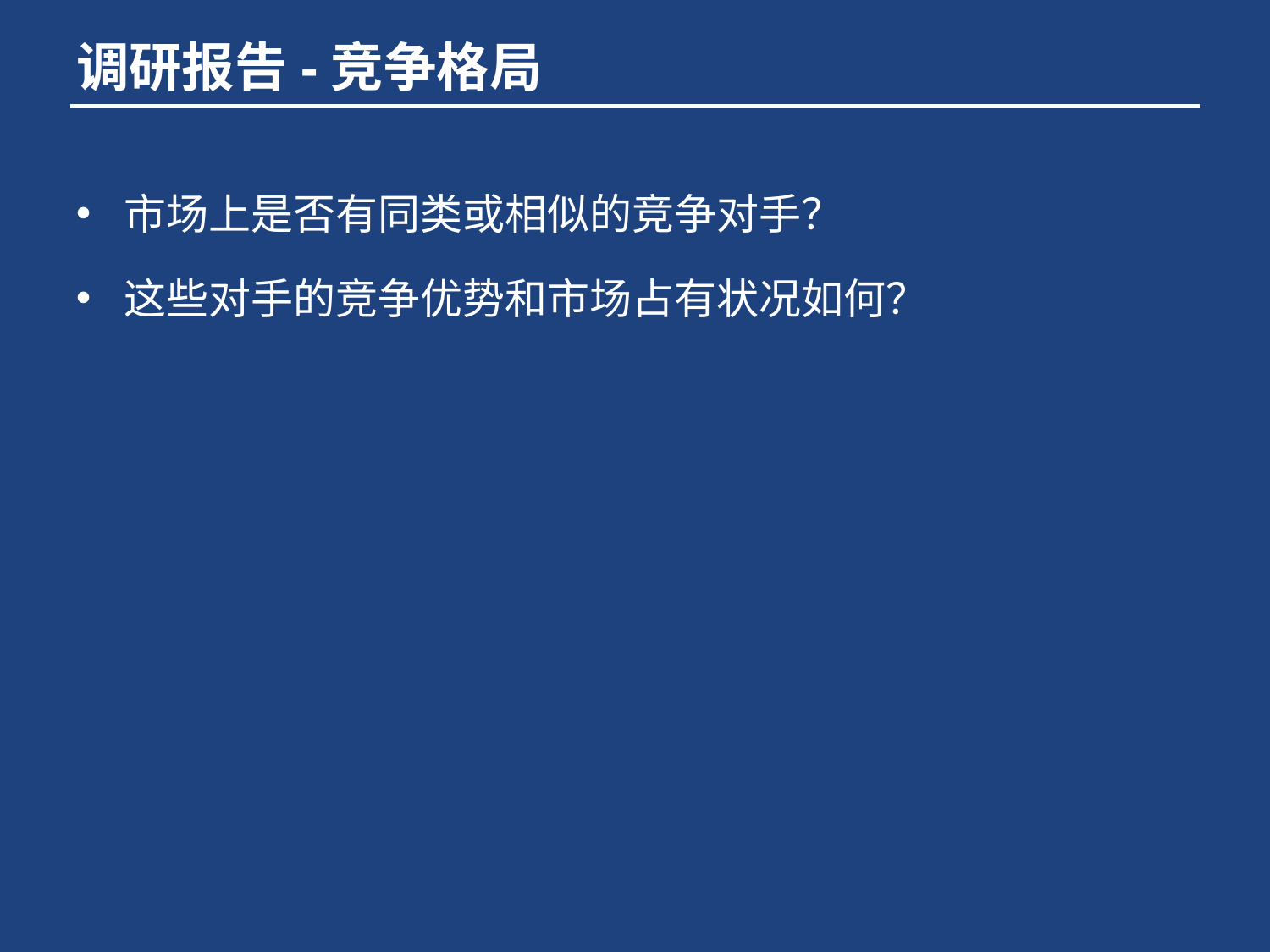

调研报告-竞争格局
市场上是否有同类或相似的竞争对手？
这些对手的竞争优势和市场占有状况如何？
6